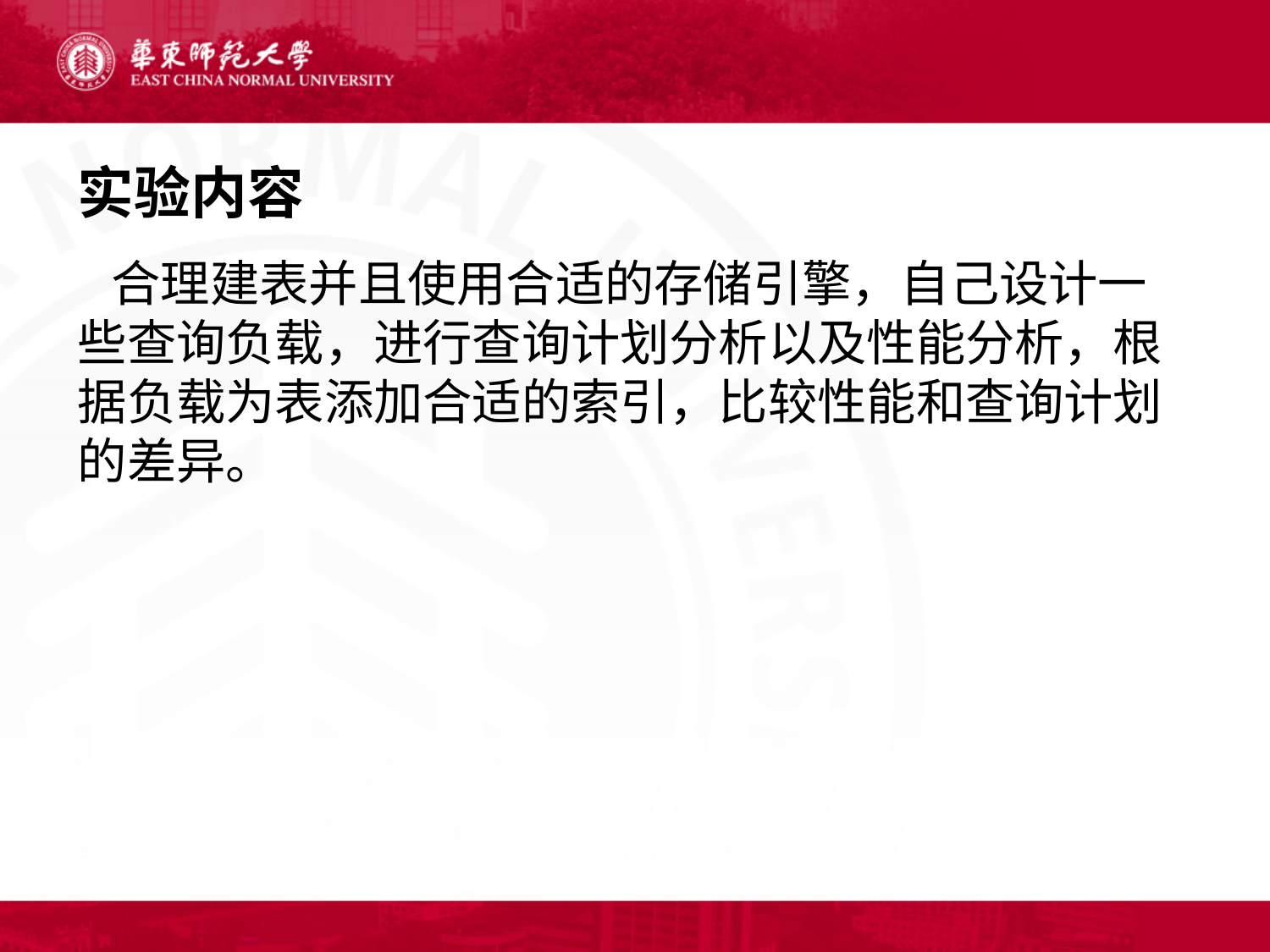

# 实验内容
  合理建表并且使用合适的存储引擎，自己设计一些查询负载，进行查询计划分析以及性能分析，根据负载为表添加合适的索引，比较性能和查询计划的差异。